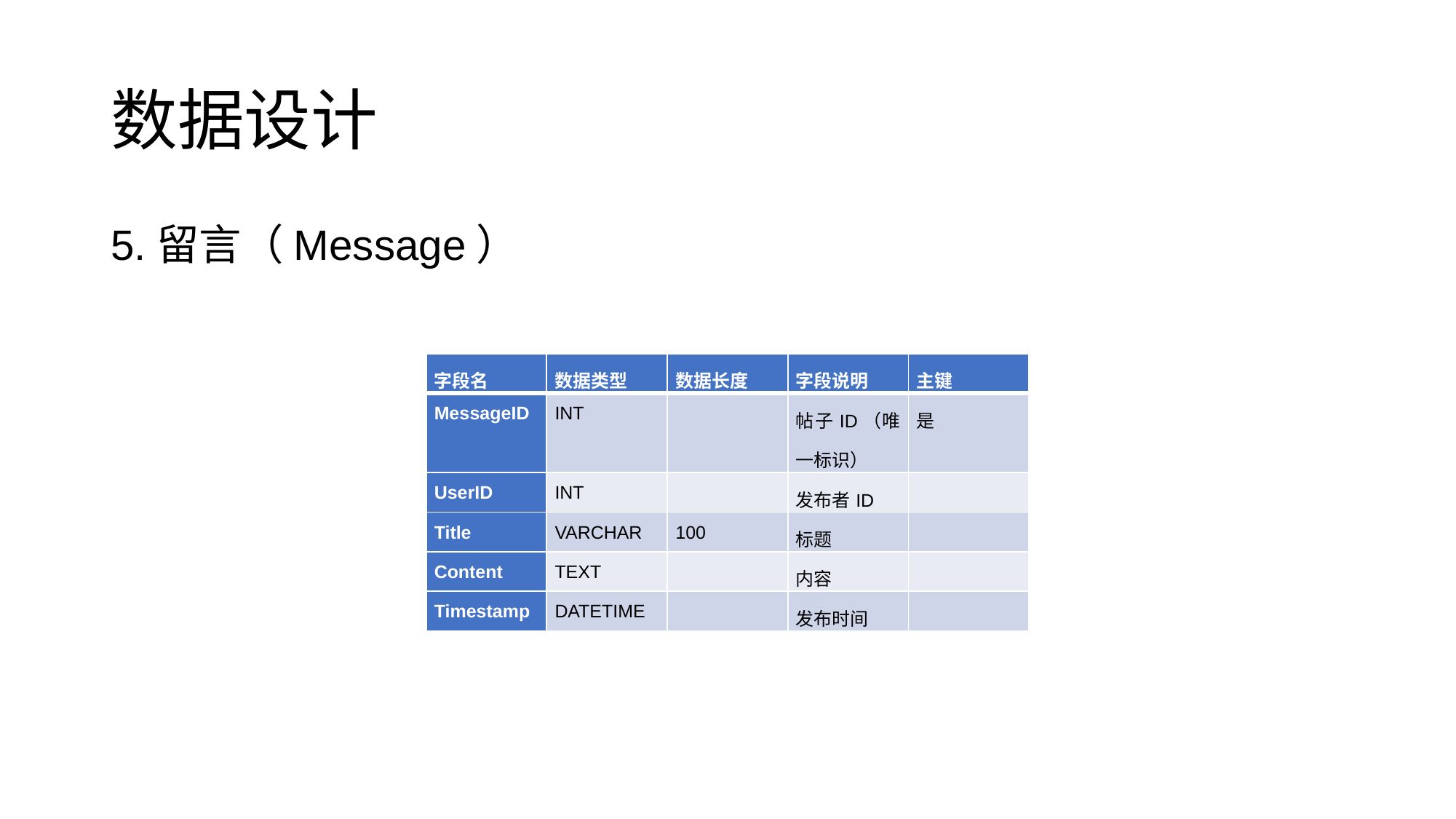

# 数据设计
5.留言（Message）
| 字段名 | 数据类型 | 数据长度 | 字段说明 | 主键 |
| --- | --- | --- | --- | --- |
| MessageID | INT |  | 帖子ID（唯一标识） | 是 |
| UserID | INT |  | 发布者ID |  |
| Title | VARCHAR | 100 | 标题 |  |
| Content | TEXT |  | 内容 |  |
| Timestamp | DATETIME |  | 发布时间 |  |